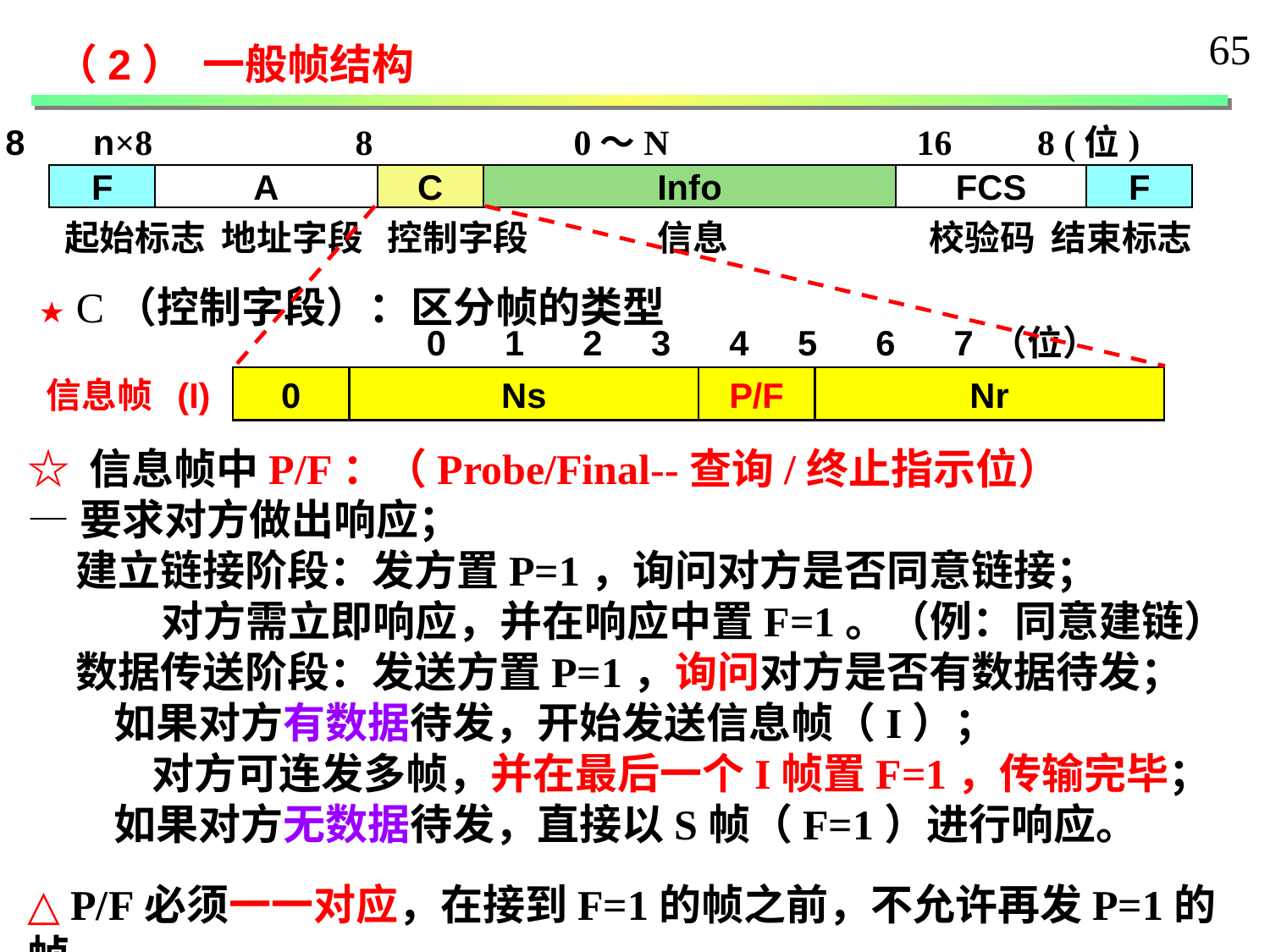

65
（2）  一般帧结构

  8       n×8	             8	         0～N	                   16	    8 (位)
F
A
C
Info
FCS
F

起始标志  地址字段   控制字段                信息                         校验码  结束标志
★ C（控制字段）：区分帧的类型
0      1      2     3      4     5      6      7 （位）
信息帧  (I)
0
Ns
P/F
Nr
☆ 信息帧中P/F：（Probe/Final--查询/终止指示位）
—要求对方做出响应；
    建立链接阶段：发方置P=1，询问对方是否同意链接；
             对方需立即响应，并在响应中置F=1。（例：同意建链）
    数据传送阶段：发送方置P=1，询问对方是否有数据待发；
        如果对方有数据待发，开始发送信息帧（I）；
            对方可连发多帧，并在最后一个I帧置F=1，传输完毕；
        如果对方无数据待发，直接以S帧（F=1）进行响应。

△ P/F必须一一对应，在接到F=1的帧之前，不允许再发P=1的帧